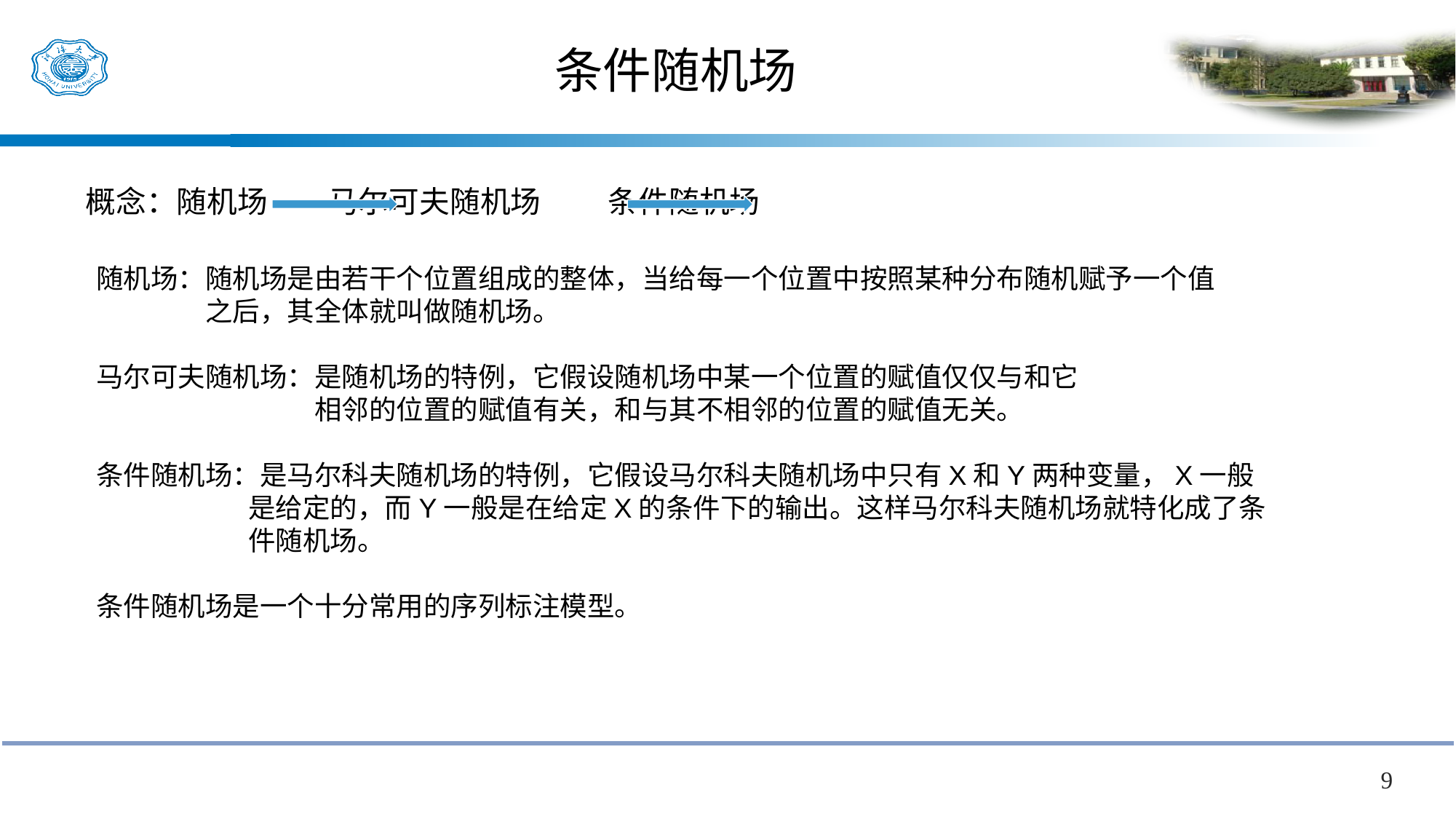

# 条件随机场
概念：随机场         马尔可夫随机场          条件随机场

随机场：随机场是由若干个位置组成的整体，当给每一个位置中按照某种分布随机赋予一个值	之后，其全体就叫做随机场。

马尔可夫随机场：是随机场的特例，它假设随机场中某一个位置的赋值仅仅与和它			相邻的位置的赋值有关，和与其不相邻的位置的赋值无关。

条件随机场：是马尔科夫随机场的特例，它假设马尔科夫随机场中只有X和Y两种变量，X一般	       是给定的，而Y一般是在给定X的条件下的输出。这样马尔科夫随机场就特化成了条 	       件随机场。

条件随机场是一个十分常用的序列标注模型。
9